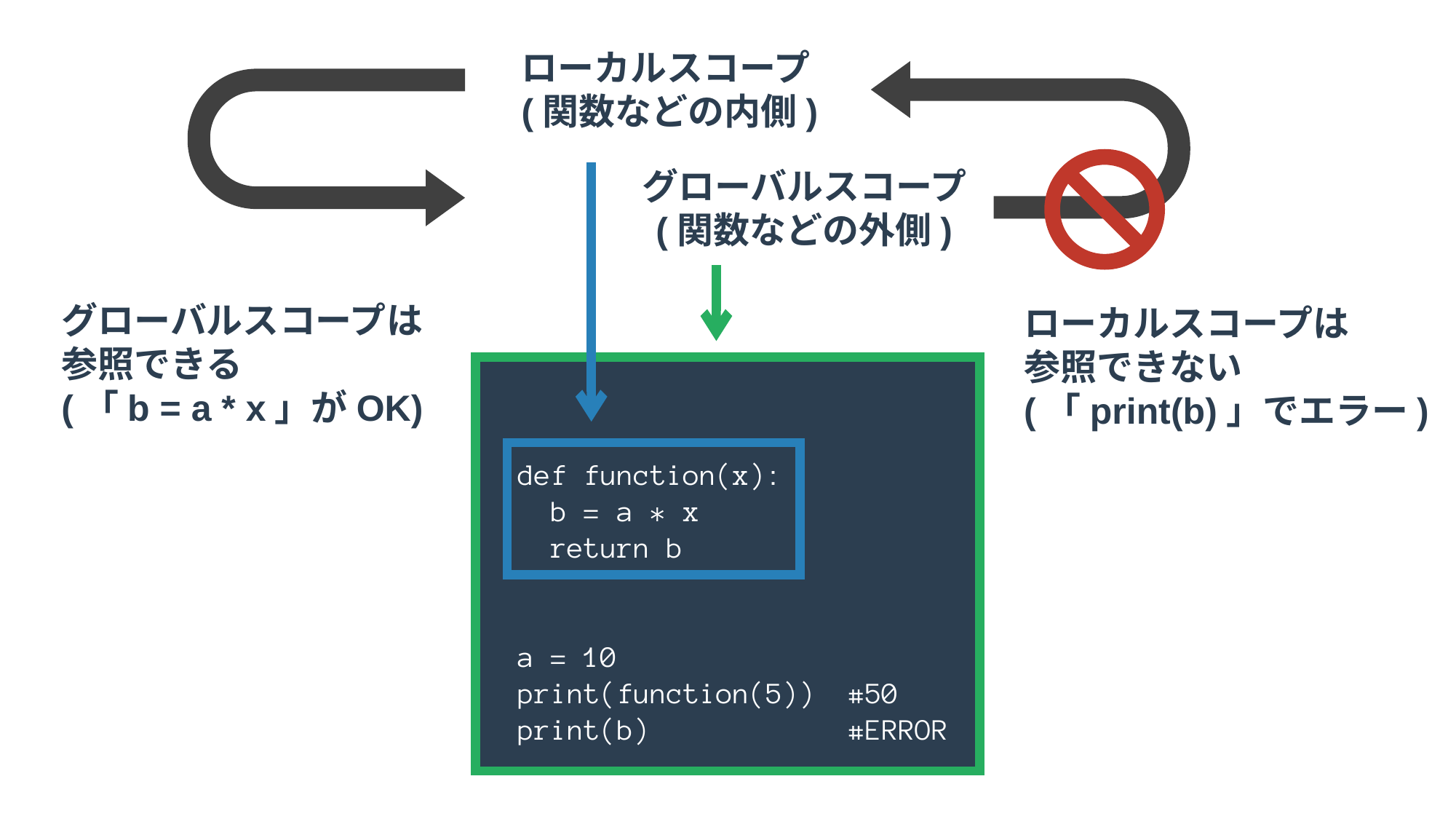

ローカルスコープ
(関数などの内側)

グローバルスコープ
(関数などの外側)
グローバルスコープは
参照できる
(「b = a * x」がOK)
ローカルスコープは
参照できない
(「print(b)」でエラー)

def function(x):
  b = a * x
  return b

a = 10
print(function(5))  #50
print(b)            #ERROR